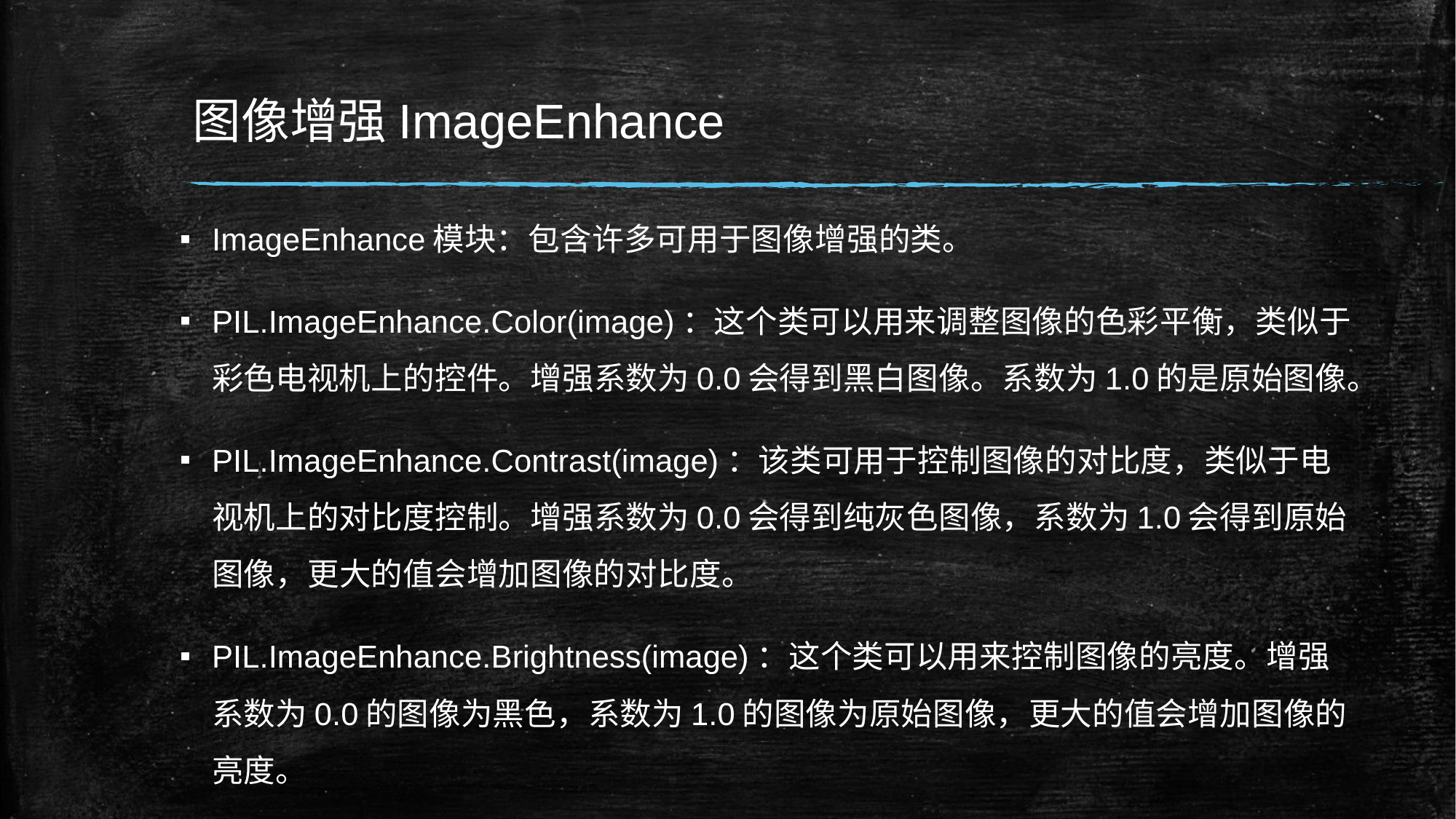

# 图像增强ImageEnhance
ImageEnhance模块：包含许多可用于图像增强的类。
PIL.ImageEnhance.Color(image)：这个类可以用来调整图像的色彩平衡，类似于彩色电视机上的控件。增强系数为0.0会得到黑白图像。系数为1.0的是原始图像。
PIL.ImageEnhance.Contrast(image)：该类可用于控制图像的对比度，类似于电视机上的对比度控制。增强系数为0.0会得到纯灰色图像，系数为1.0会得到原始图像，更大的值会增加图像的对比度。
PIL.ImageEnhance.Brightness(image)：这个类可以用来控制图像的亮度。增强系数为0.0的图像为黑色，系数为1.0的图像为原始图像，更大的值会增加图像的亮度。